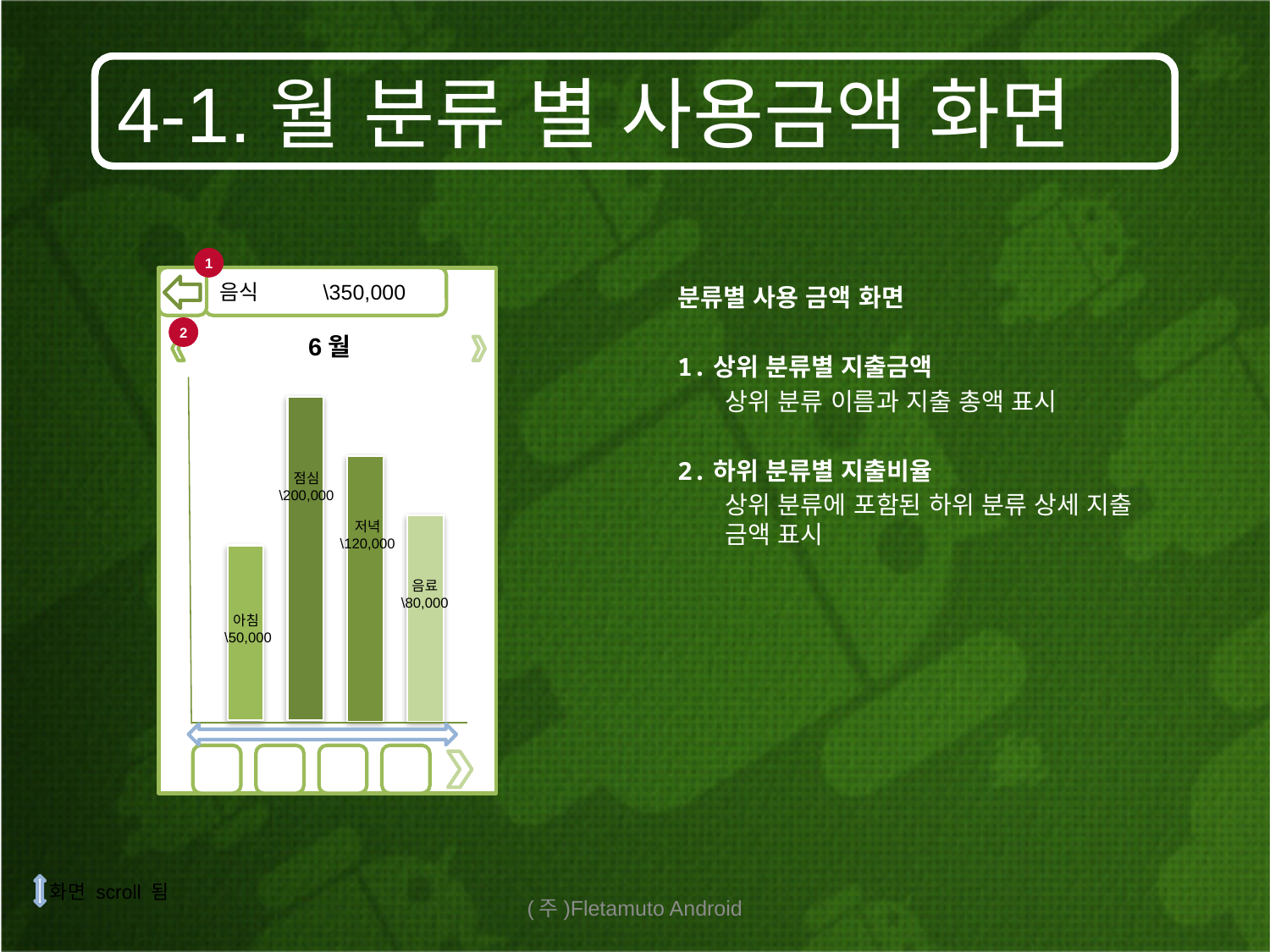

# 4-1.월 분류 별 사용금액 화면
1

음식          \350,000

분류별 사용 금액 화면

1.상위 분류별 지출금액
	상위 분류 이름과 지출 총액 표시

2.하위 분류별 지출비율
	상위 분류에 포함된 하위 분류 상세 지출 금액 표시

2
6월

점심
\200,000
저녁
\120,000

음료
\80,000

아침
\50,000

화면 scroll 됨

(주)Fletamuto Android